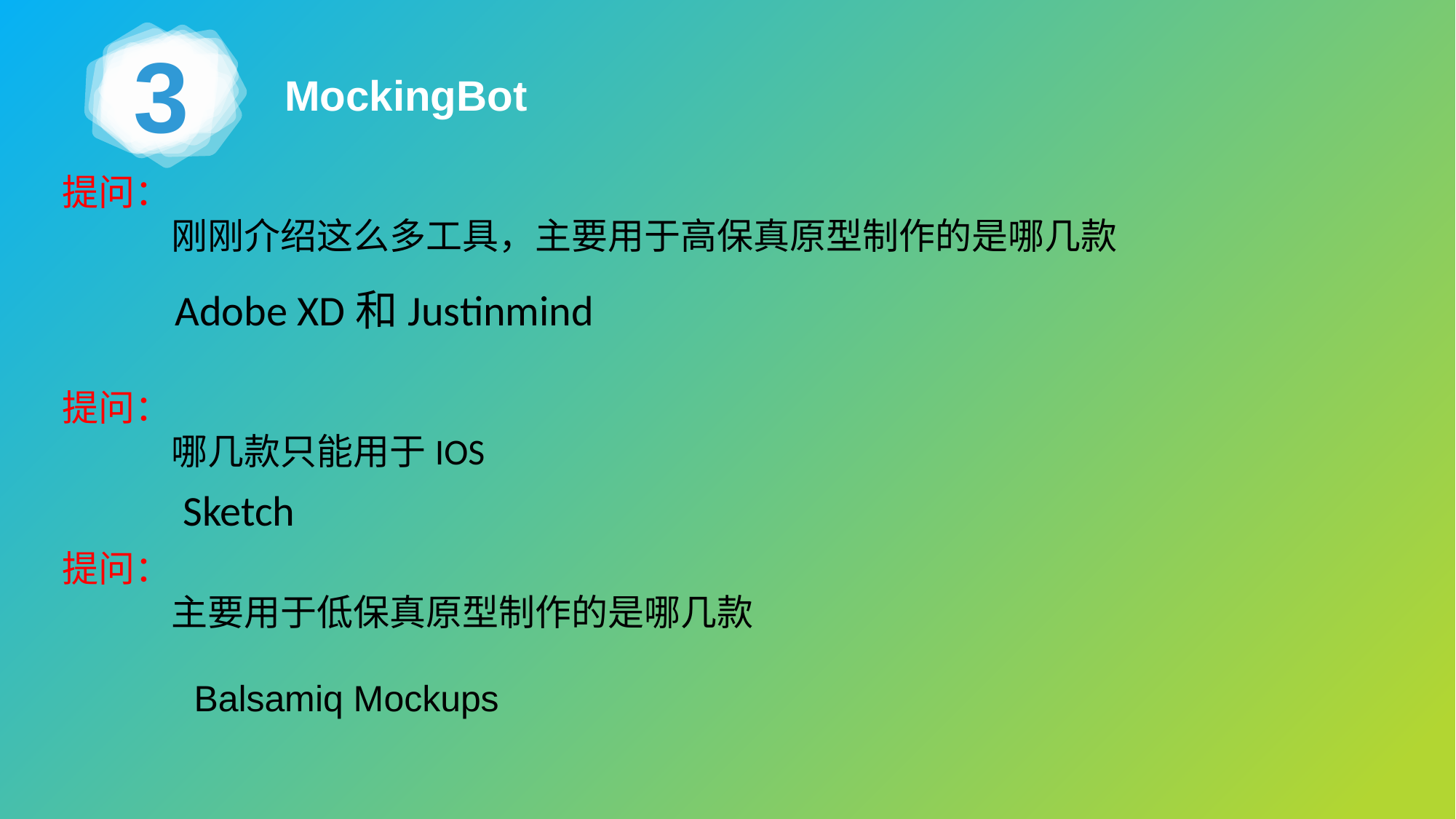

3

MockingBot
提问：
	刚刚介绍这么多工具，主要用于高保真原型制作的是哪几款
Adobe XD和Justinmind

提问：
	哪几款只能用于IOS
Sketch
提问：
	主要用于低保真原型制作的是哪几款
Balsamiq Mockups